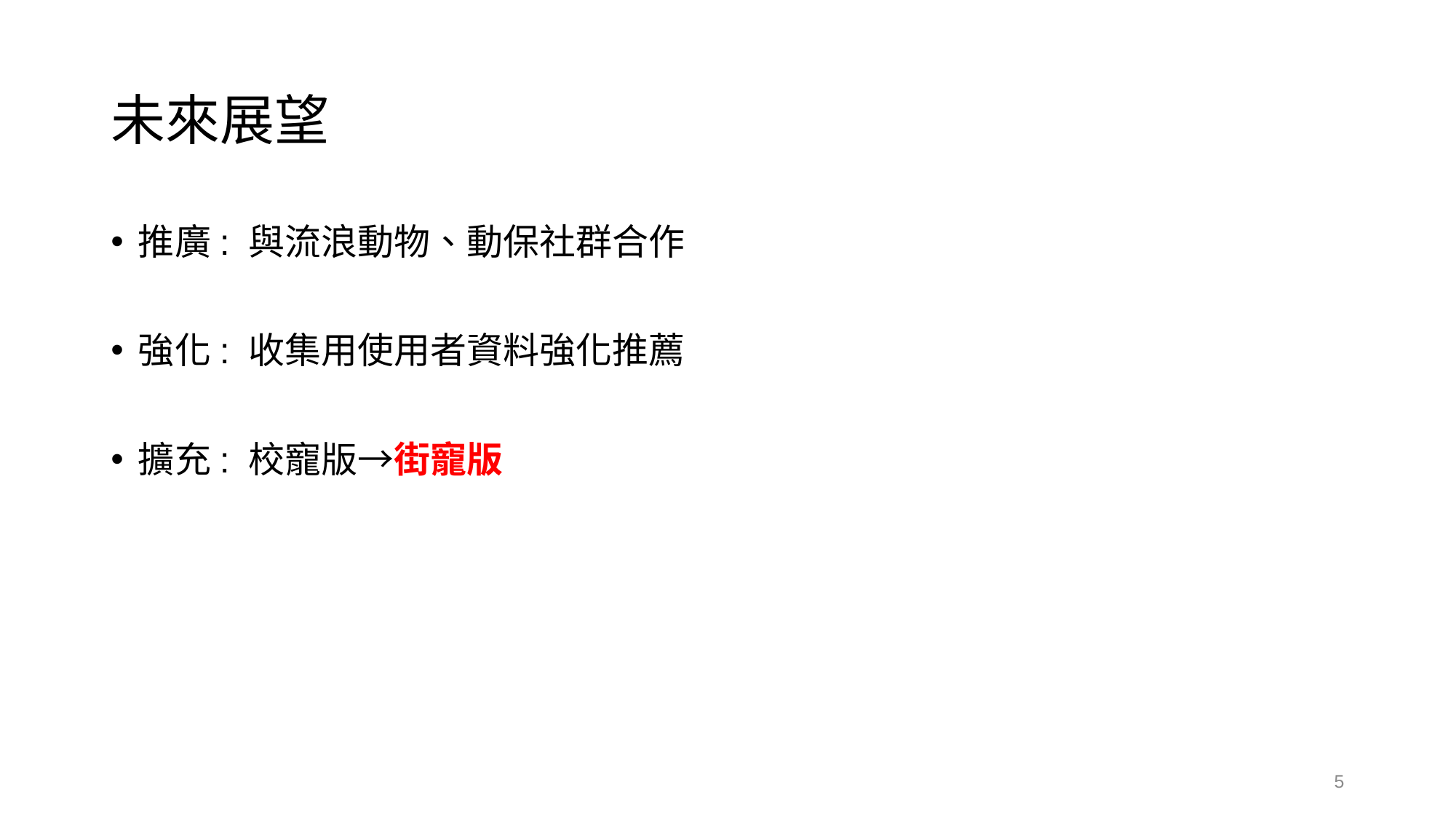

# 未來展望
推廣: 與流浪動物、動保社群合作

強化: 收集用使用者資料強化推薦

擴充: 校寵版→街寵版

5